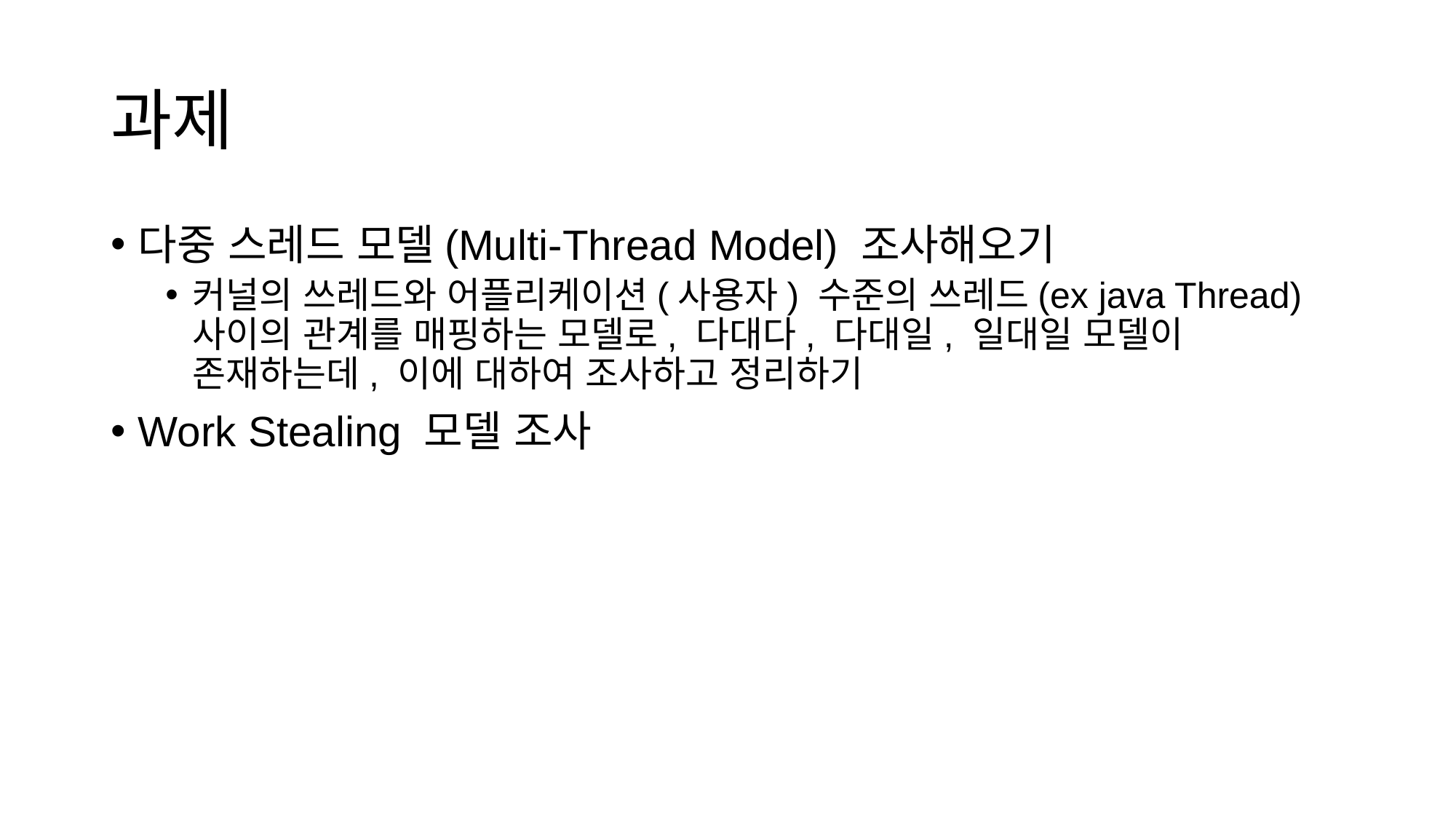

# 과제
다중 스레드 모델(Multi-Thread Model) 조사해오기
커널의 쓰레드와 어플리케이션(사용자) 수준의 쓰레드(ex java Thread) 사이의 관계를 매핑하는 모델로, 다대다, 다대일, 일대일 모델이 존재하는데, 이에 대하여 조사하고 정리하기
Work Stealing 모델 조사